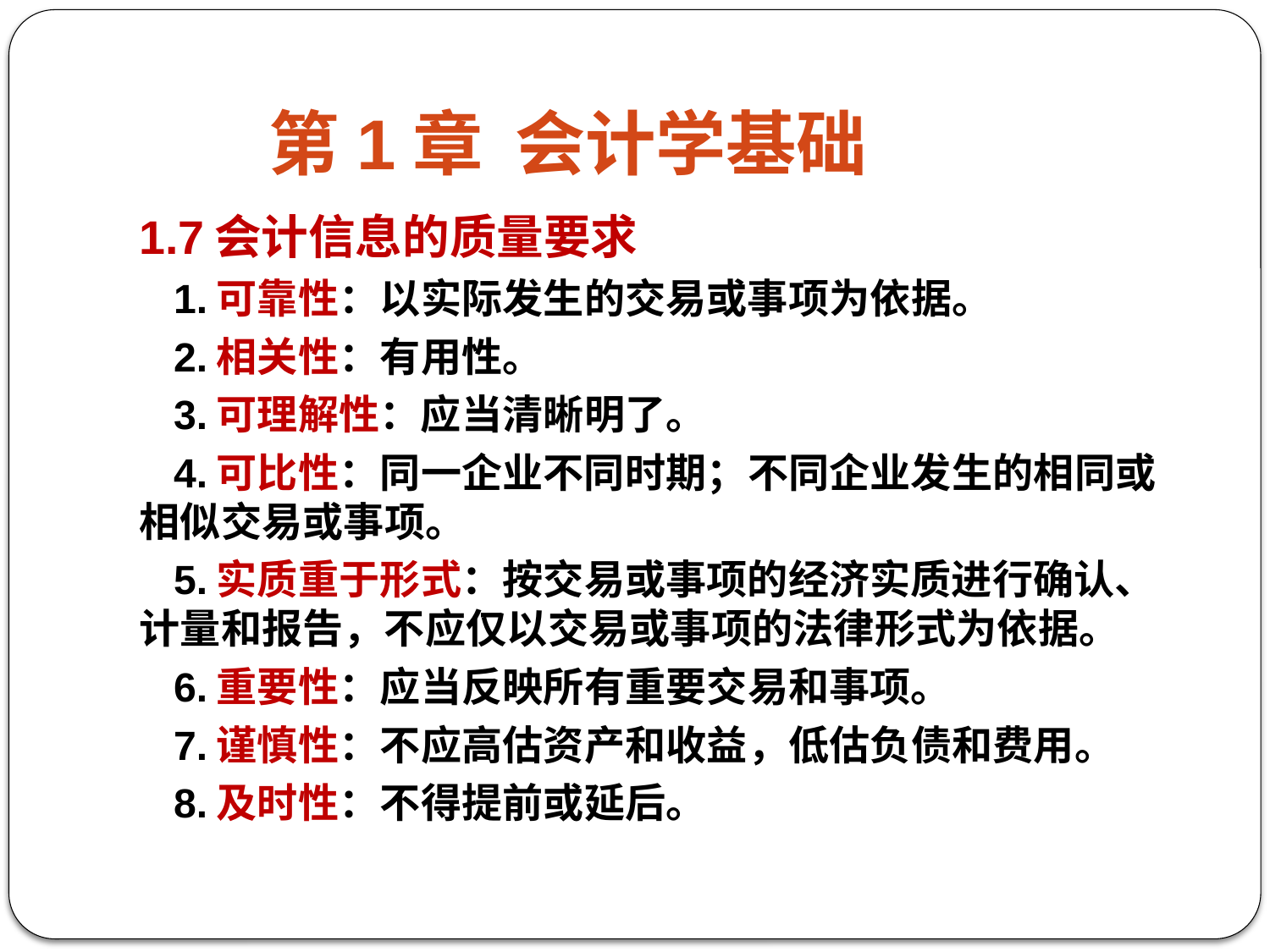

# 第1章  会计学基础
1.7会计信息的质量要求
   1.可靠性：以实际发生的交易或事项为依据。
   2.相关性：有用性。
   3.可理解性：应当清晰明了。
   4.可比性：同一企业不同时期；不同企业发生的相同或相似交易或事项。
   5.实质重于形式：按交易或事项的经济实质进行确认、计量和报告，不应仅以交易或事项的法律形式为依据。
   6.重要性：应当反映所有重要交易和事项。
   7.谨慎性：不应高估资产和收益，低估负债和费用。
   8.及时性：不得提前或延后。